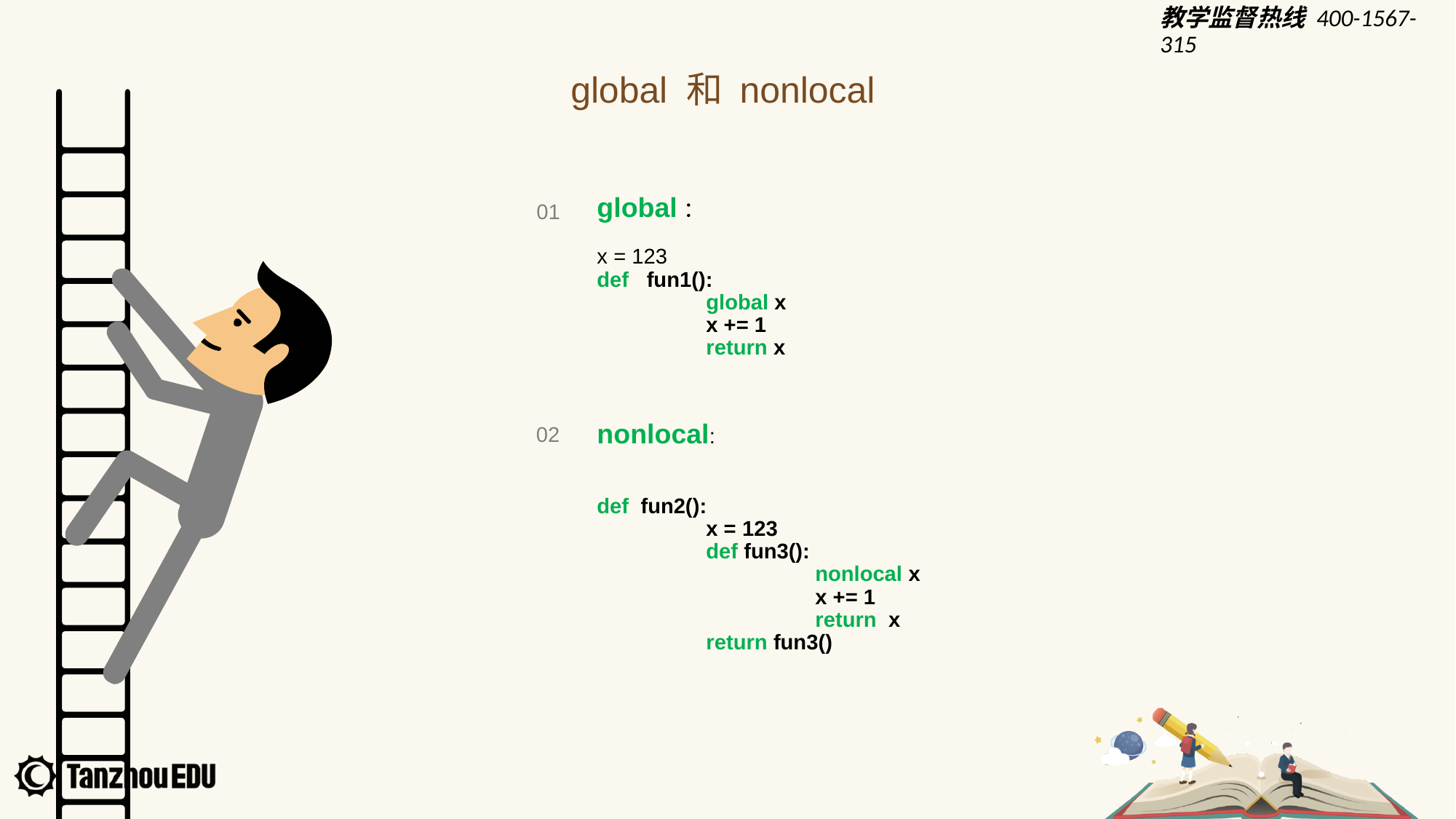

global 和 nonlocal

global：

x = 123
def   fun1():
	global x
	x += 1
	return x
01
nonlocal:

def  fun2():
	x = 123
	def fun3():
		nonlocal x
		x += 1
		return  x
	return fun3()
02